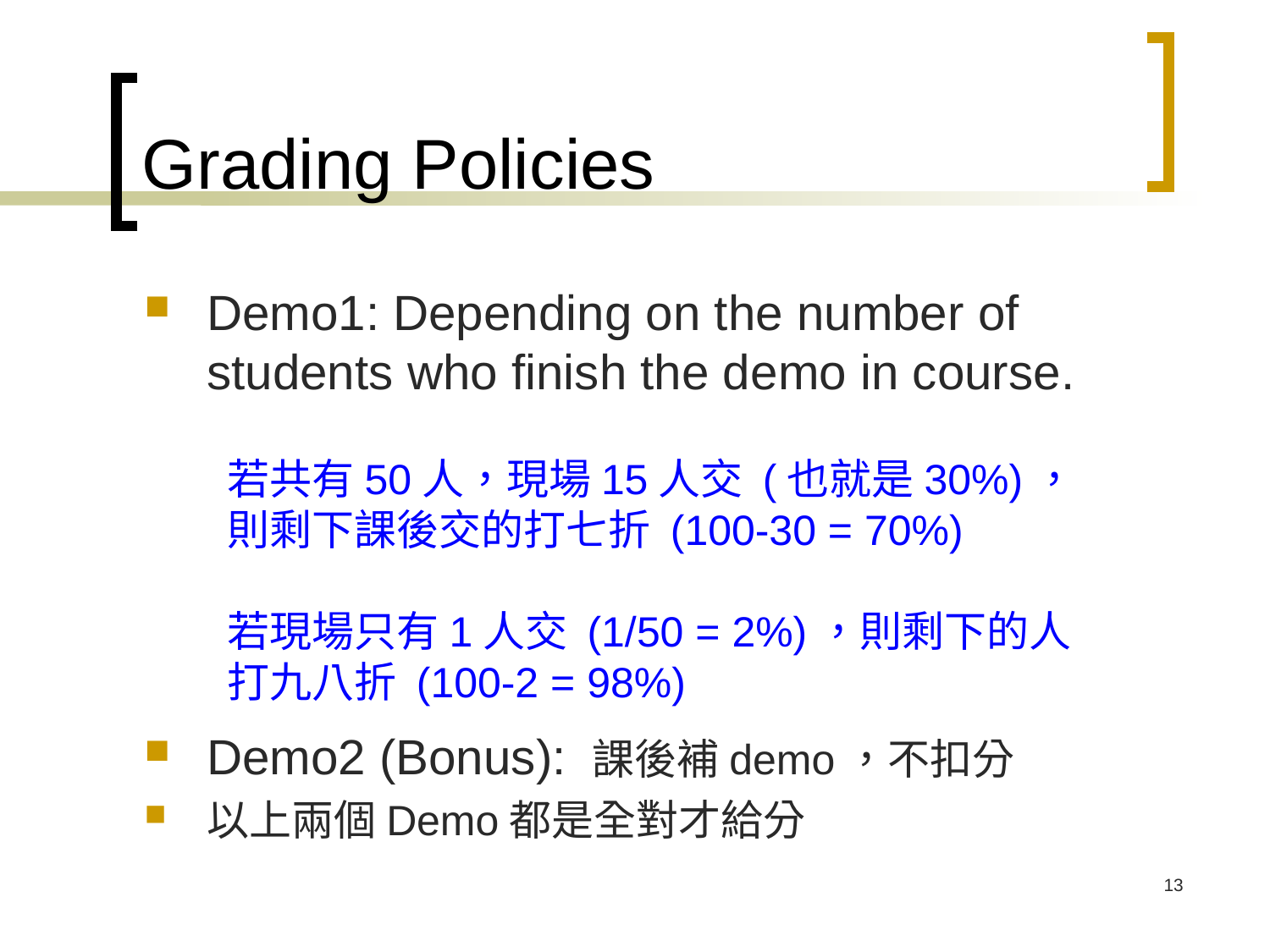

# Grading Policies
Demo1: Depending on the number of students who finish the demo in course.

Demo2 (Bonus): 課後補demo，不扣分
以上兩個Demo都是全對才給分
若共有50人，現場15人交 (也就是30%)，則剩下課後交的打七折 (100-30 = 70%)

若現場只有1人交 (1/50 = 2%)，則剩下的人打九八折 (100-2 = 98%)
13